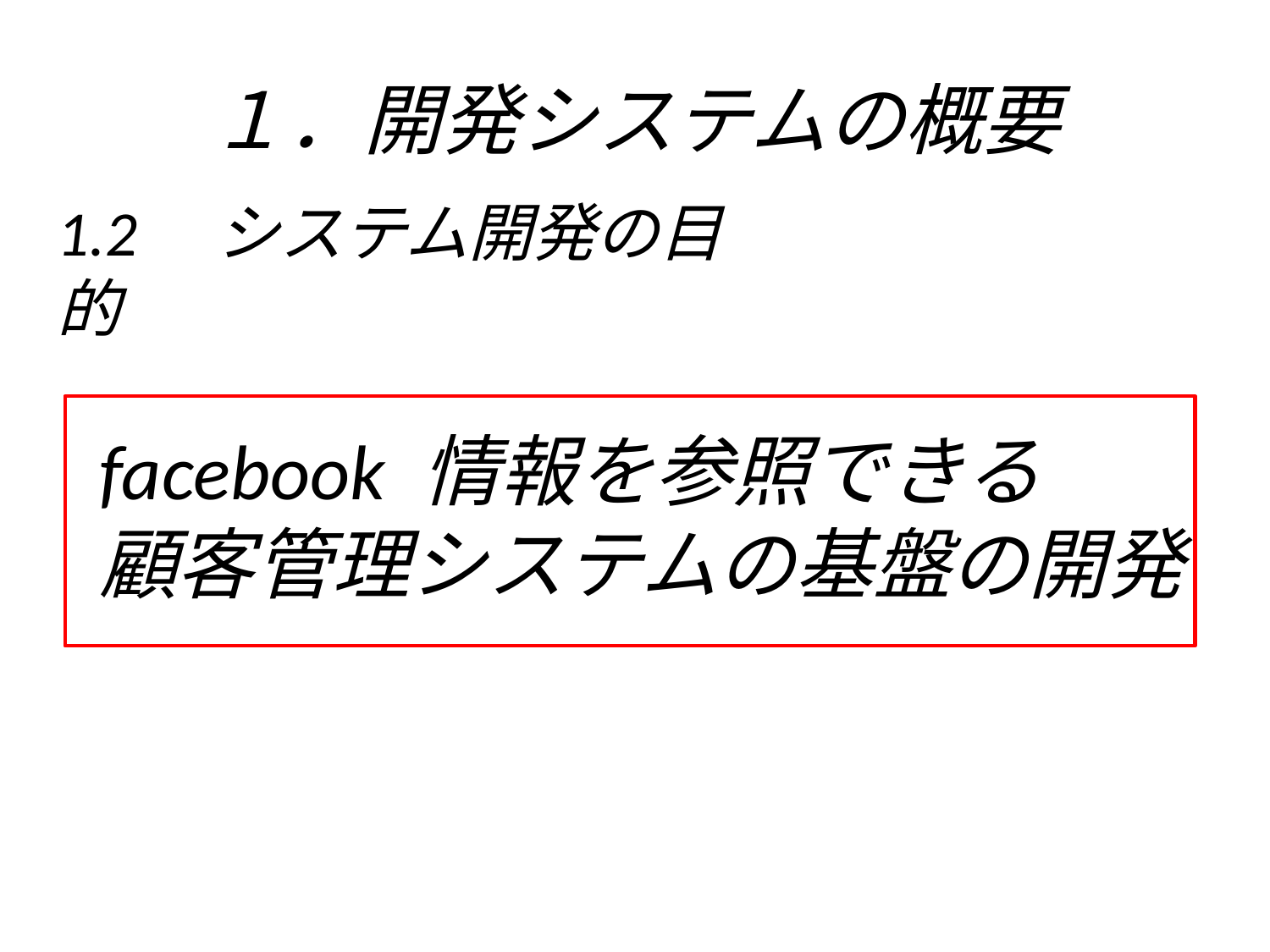

# １．開発システムの概要
1.2　システム開発の目的

facebook 情報を参照できる
顧客管理システムの基盤の開発